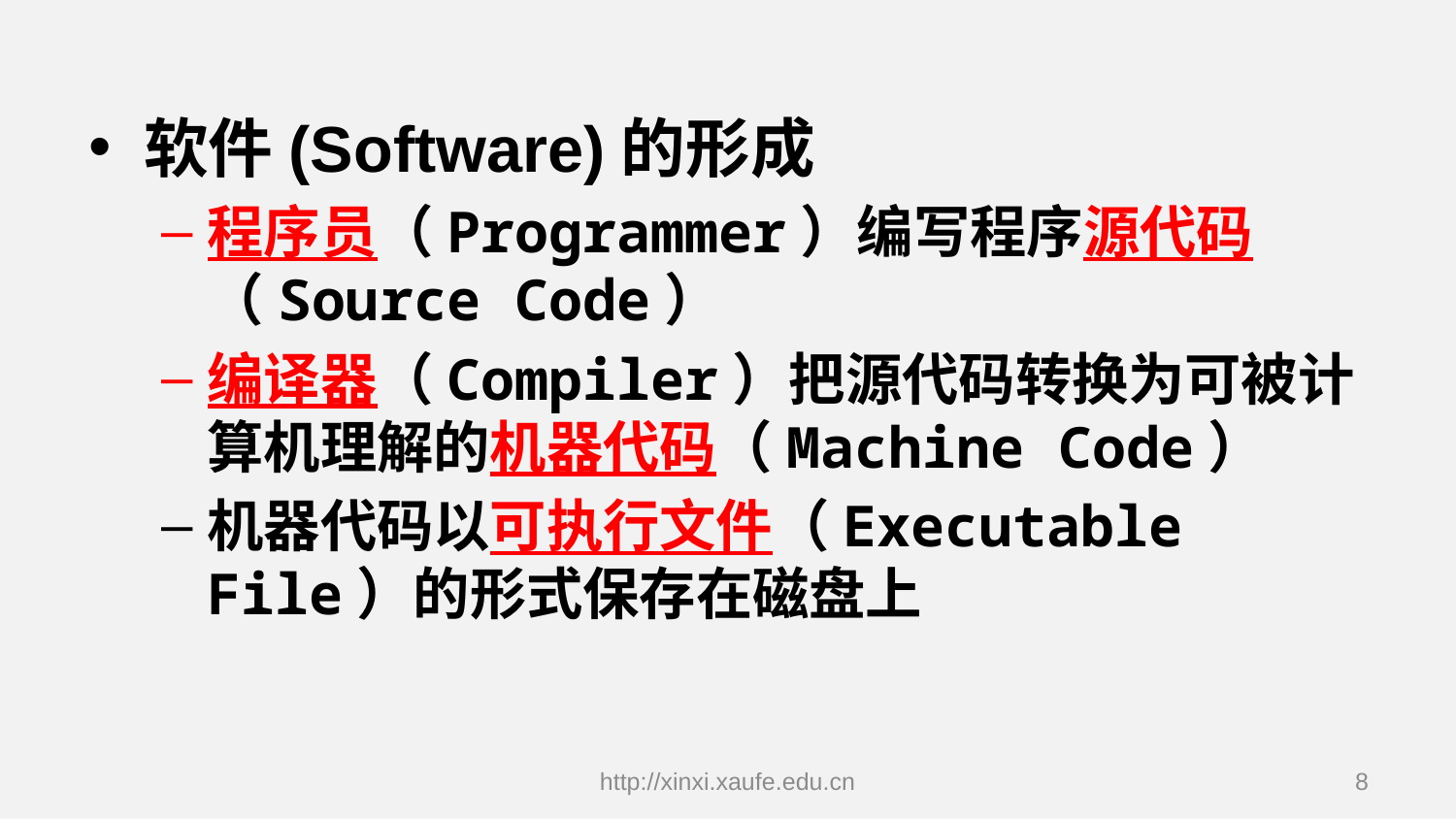

软件(Software)的形成
程序员（Programmer）编写程序源代码（Source Code）
编译器（Compiler）把源代码转换为可被计算机理解的机器代码（Machine Code）
机器代码以可执行文件（Executable File）的形式保存在磁盘上
http://xinxi.xaufe.edu.cn
8